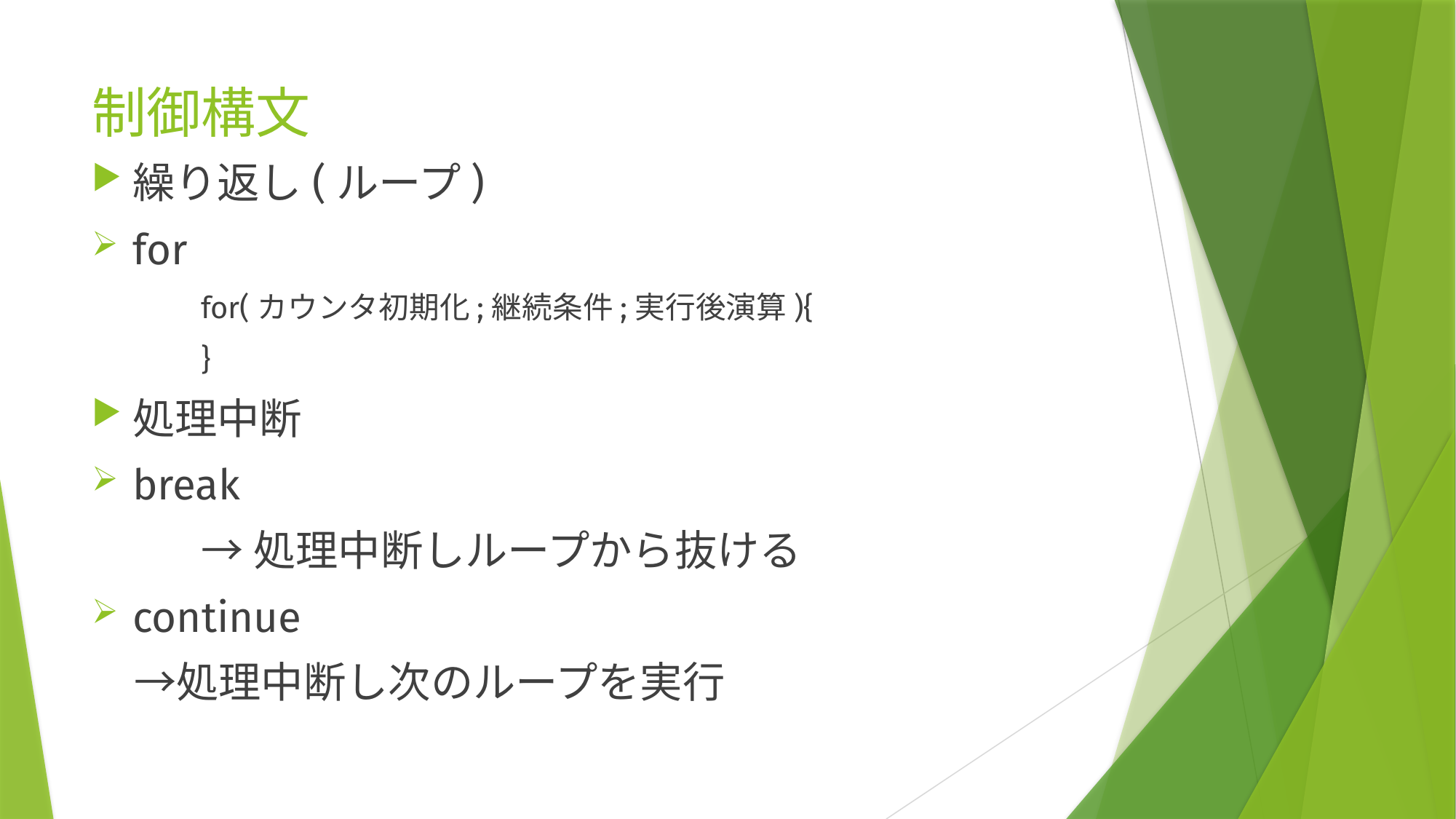

# 制御構文
繰り返し(ループ)
for
	for(カウンタ初期化;継続条件;実行後演算){
	}
処理中断
break
	→処理中断しループから抜ける
continue
　→処理中断し次のループを実行